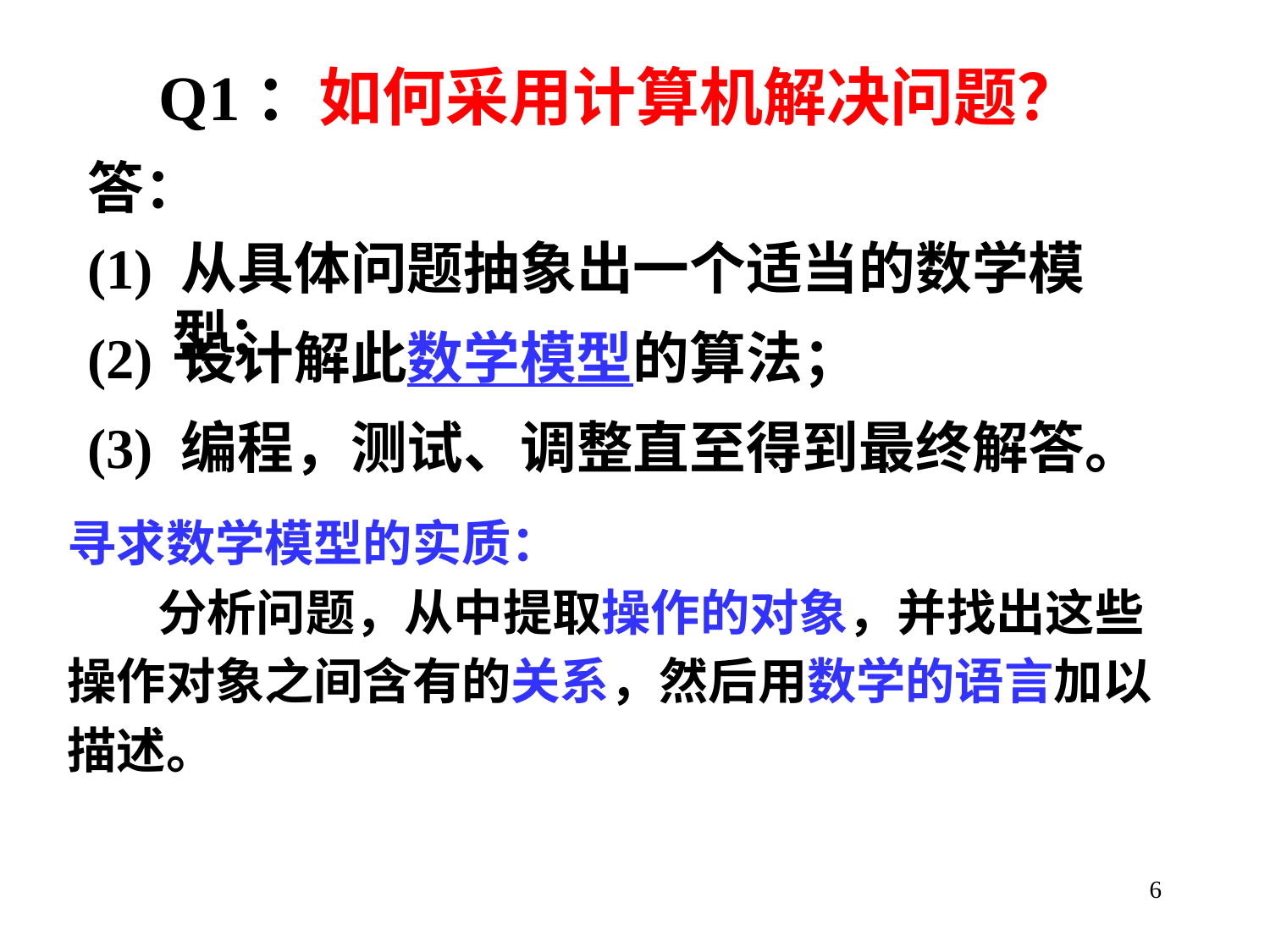

# Q1：如何采用计算机解决问题？
答：
(1) 从具体问题抽象出一个适当的数学模型；
(2) 设计解此数学模型的算法；

(3) 编程，测试、调整直至得到最终解答。
寻求数学模型的实质：
       分析问题，从中提取操作的对象，并找出这些
操作对象之间含有的关系，然后用数学的语言加以
描述。
6